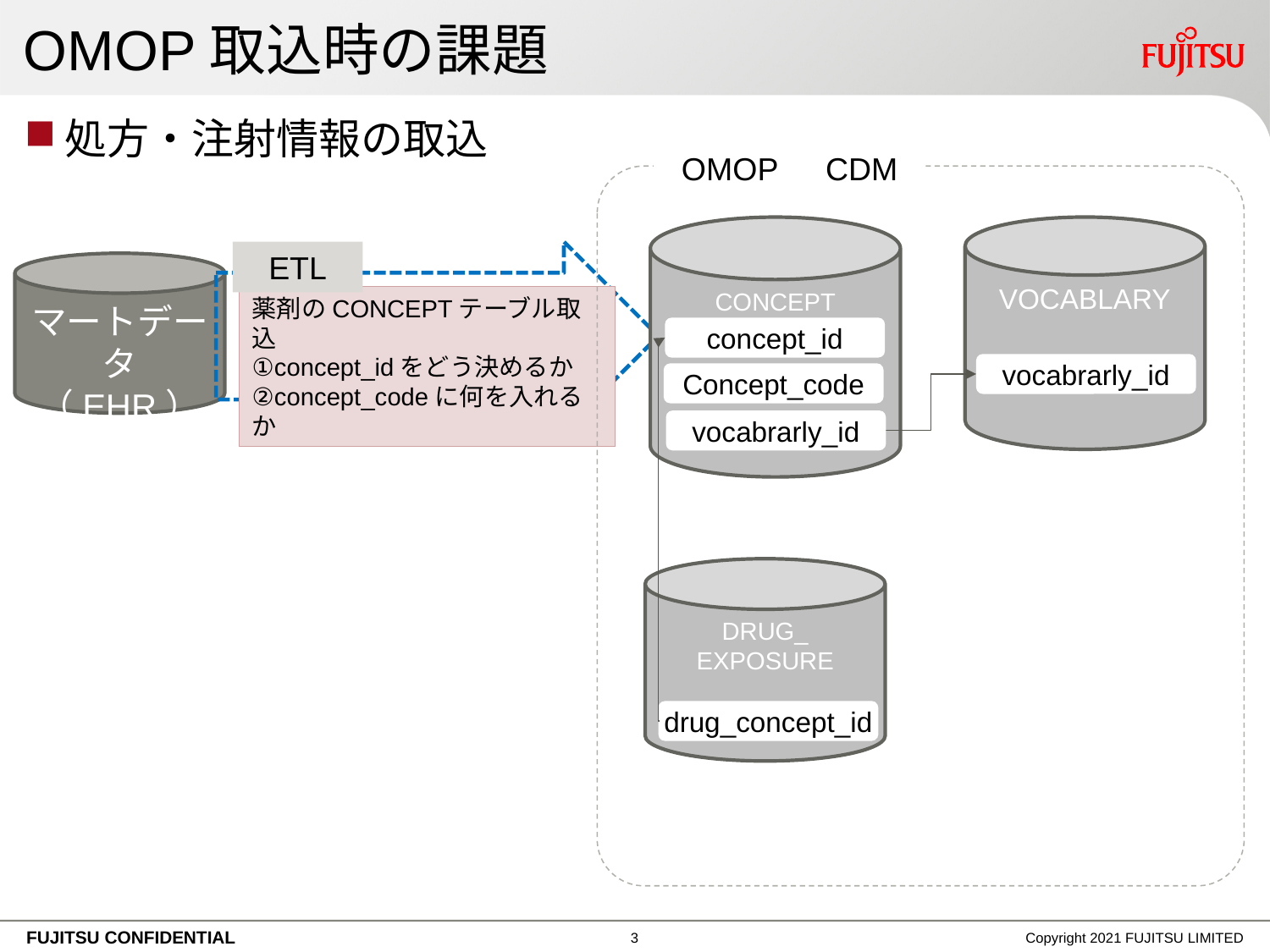

# OMOP取込時の課題
処方・注射情報の取込
OMOP　CDM

CONCEPT
VOCABLARY

ETL
マートデータ
（EHR）
薬剤のCONCEPTテーブル取込
①concept_idをどう決めるか
②concept_codeに何を入れるか
concept_id
vocabrarly_id
Concept_code
vocabrarly_id
DRUG_
EXPOSURE
drug_concept_id
3
Copyright 2021 FUJITSU LIMITED